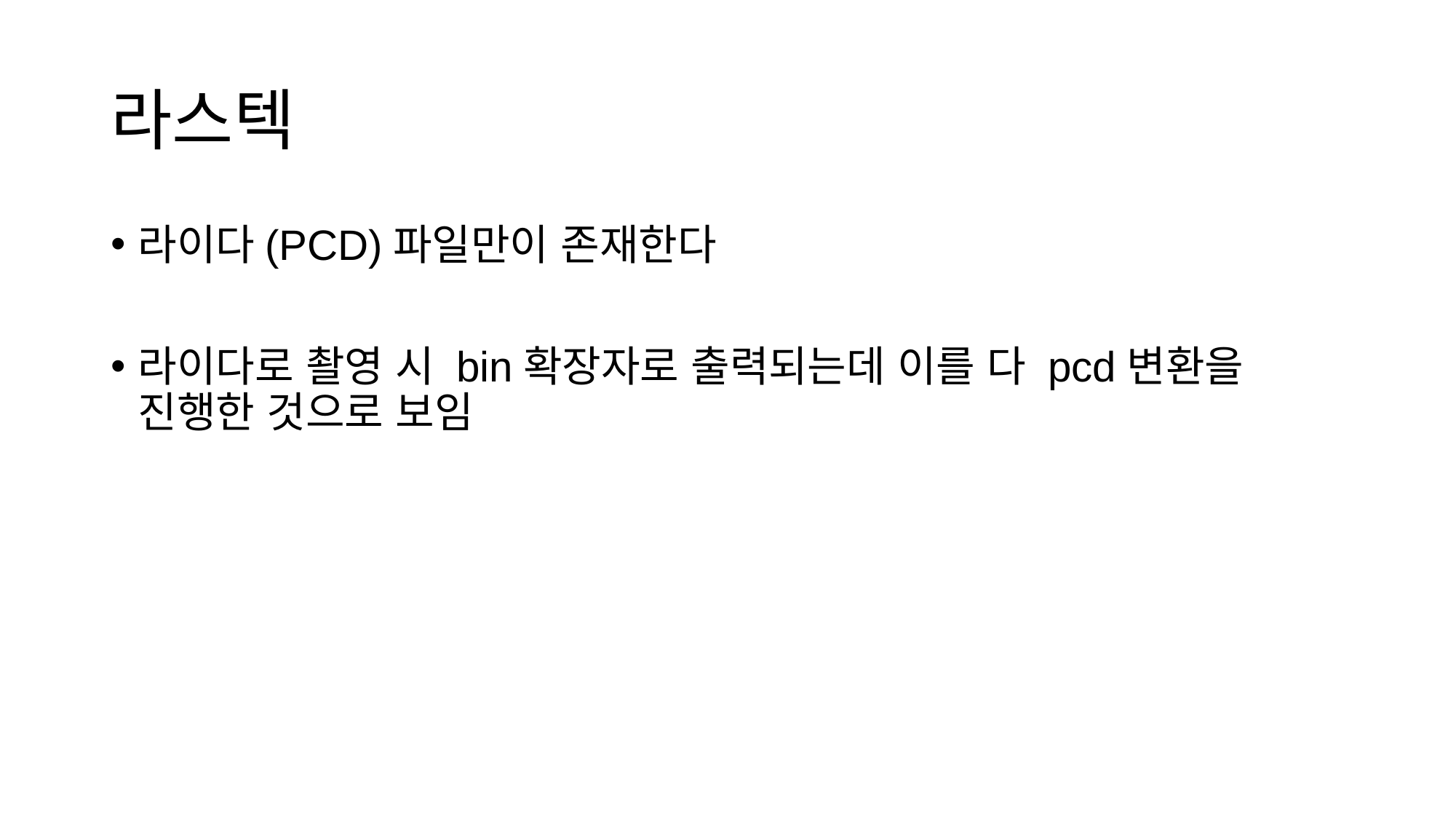

# 라스텍
라이다(PCD)파일만이 존재한다

라이다로 촬영 시 bin확장자로 출력되는데 이를 다 pcd변환을 진행한 것으로 보임